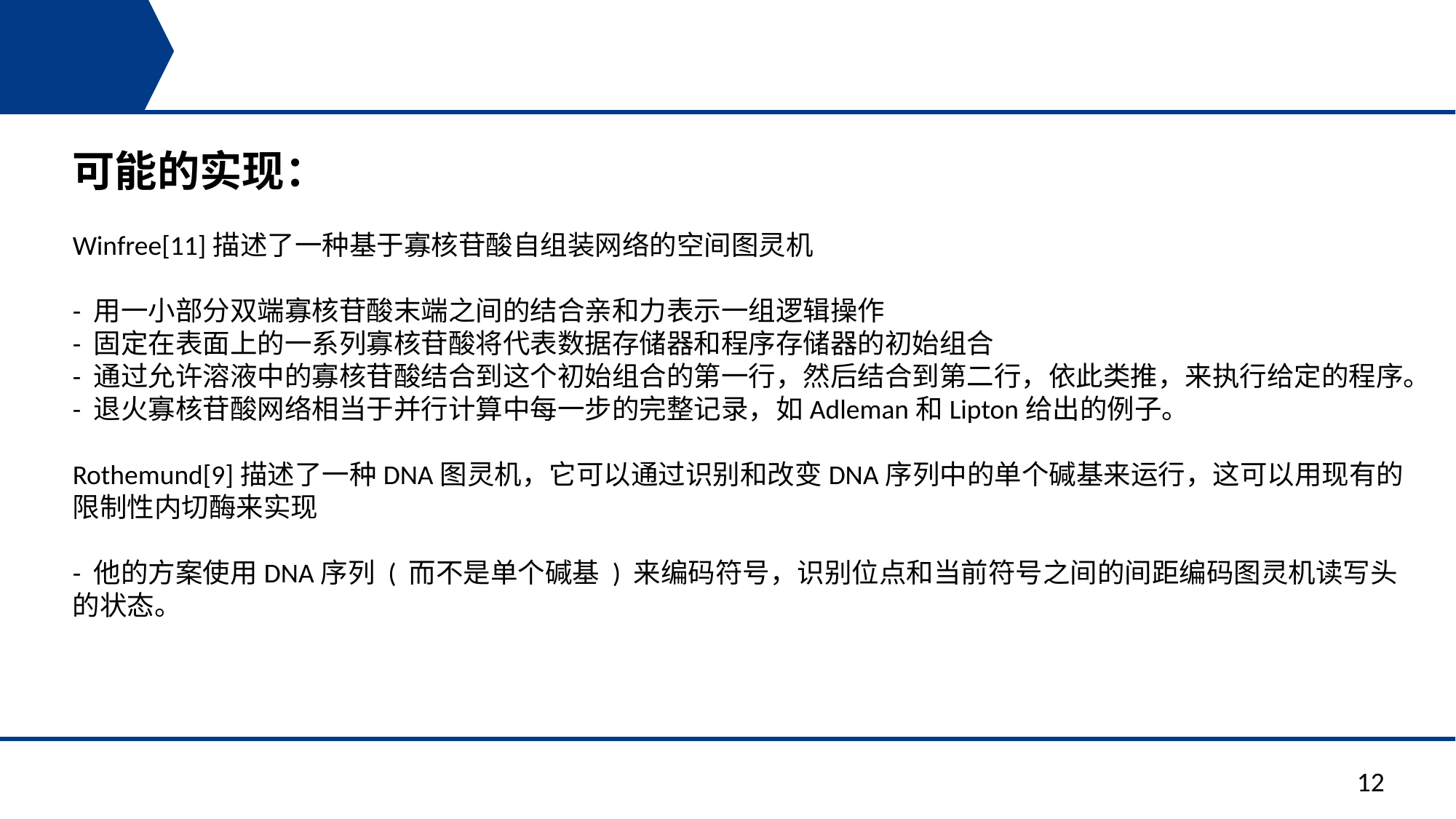

可能的实现：

Winfree[11]描述了一种基于寡核苷酸自组装网络的空间图灵机

- 用一小部分双端寡核苷酸末端之间的结合亲和力表示一组逻辑操作
- 固定在表面上的一系列寡核苷酸将代表数据存储器和程序存储器的初始组合
- 通过允许溶液中的寡核苷酸结合到这个初始组合的第一行，然后结合到第二行，依此类推，来执行给定的程序。
- 退火寡核苷酸网络相当于并行计算中每一步的完整记录，如Adleman和Lipton给出的例子。

Rothemund[9]描述了一种DNA图灵机，它可以通过识别和改变DNA序列中的单个碱基来运行，这可以用现有的限制性内切酶来实现

- 他的方案使用DNA序列 ( 而不是单个碱基 ) 来编码符号，识别位点和当前符号之间的间距编码图灵机读写头的状态。

12